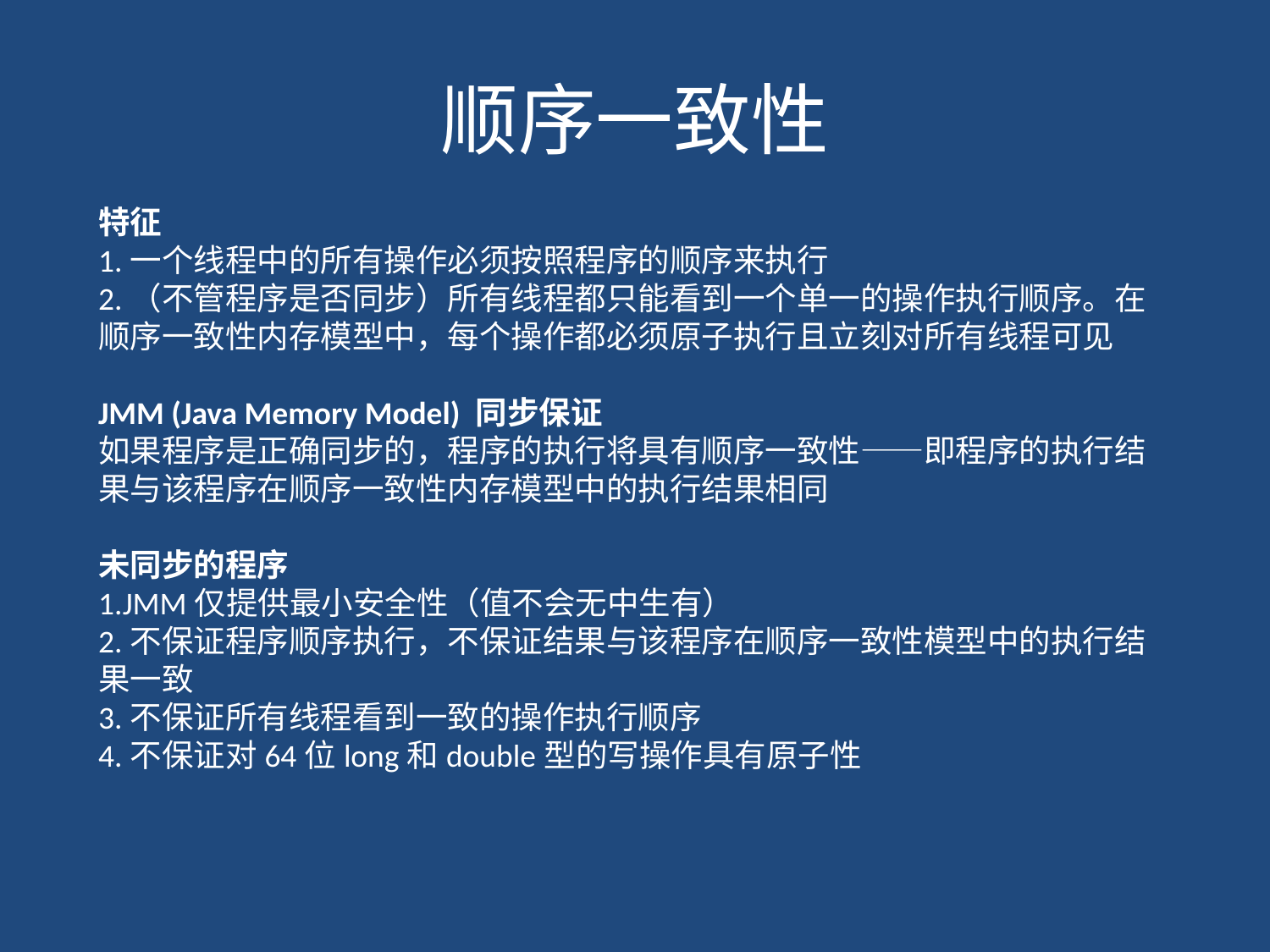

# 顺序一致性
特征
1.一个线程中的所有操作必须按照程序的顺序来执行
2.（不管程序是否同步）所有线程都只能看到一个单一的操作执行顺序。在顺序一致性内存模型中，每个操作都必须原子执行且立刻对所有线程可见

JMM (Java Memory Model) 同步保证
如果程序是正确同步的，程序的执行将具有顺序一致性——即程序的执行结果与该程序在顺序一致性内存模型中的执行结果相同

未同步的程序
1.JMM仅提供最小安全性（值不会无中生有）
2.不保证程序顺序执行，不保证结果与该程序在顺序一致性模型中的执行结果一致
3.不保证所有线程看到一致的操作执行顺序
4.不保证对64位long和double型的写操作具有原子性